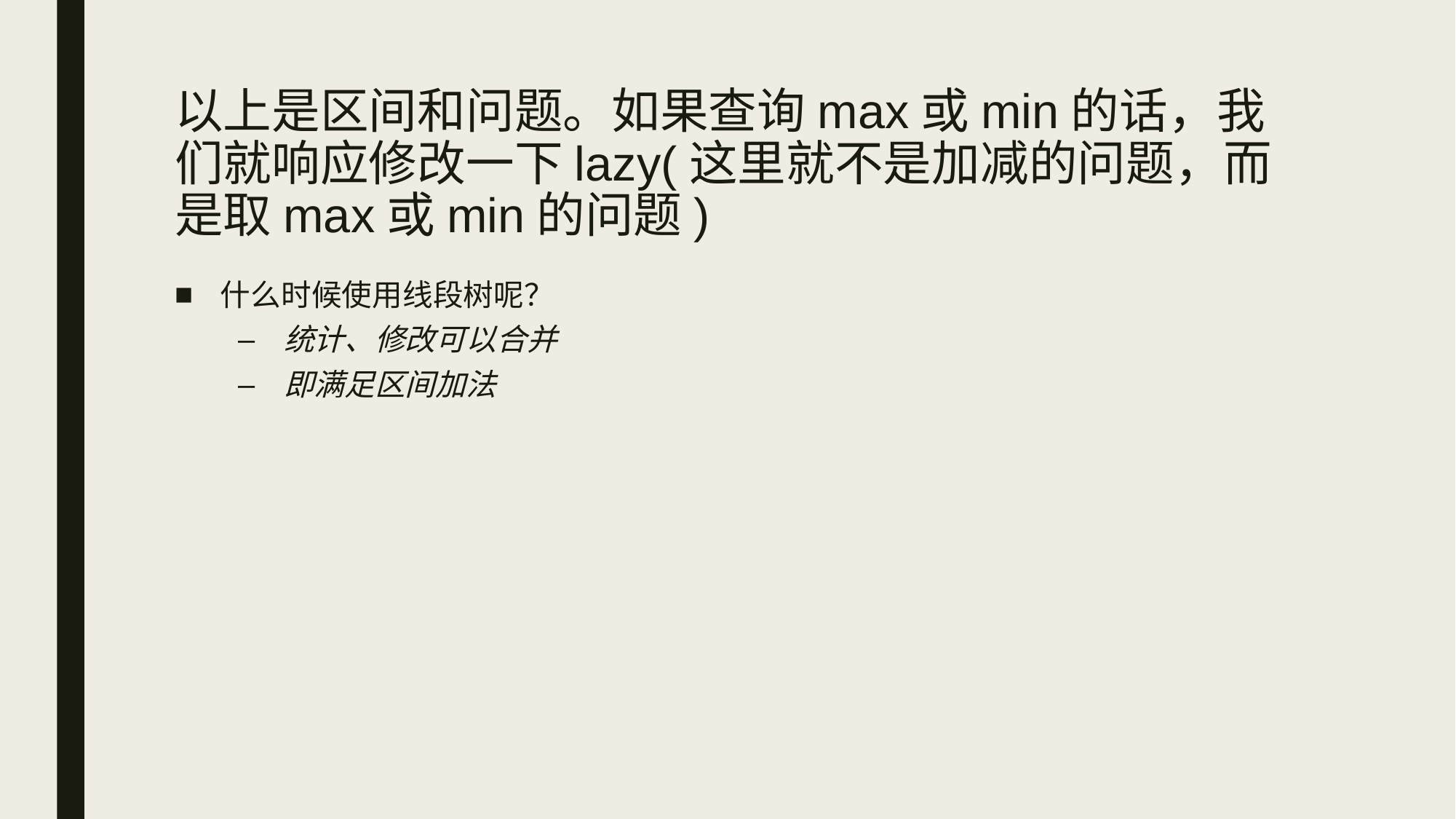

# 以上是区间和问题。如果查询max或min的话，我们就响应修改一下lazy(这里就不是加减的问题，而是取max或min的问题)
什么时候使用线段树呢？
统计、修改可以合并
即满足区间加法